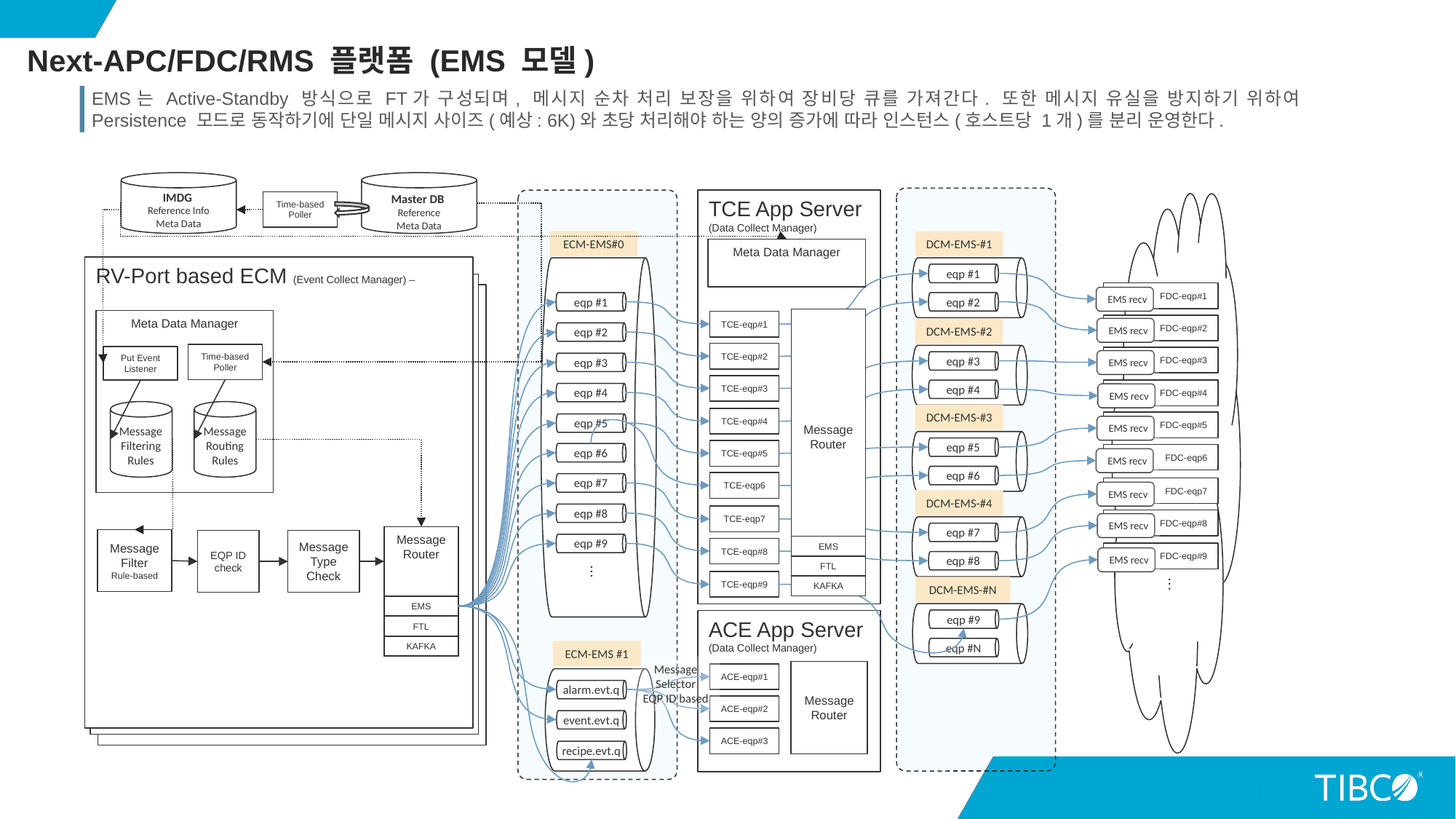

Next-APC/FDC/RMS 플랫폼 (EMS 모델)
EMS는 Active-Standby 방식으로 FT가 구성되며, 메시지 순차 처리 보장을 위하여 장비당 큐를 가져간다. 또한 메시지 유실을 방지하기 위하여 Persistence 모드로 동작하기에 단일 메시지 사이즈(예상: 6K)와 초당 처리해야 하는 양의 증가에 따라 인스턴스(호스트당 1개)를 분리 운영한다.

IMDG
Reference Info
Meta Data

TCE App Server
(Data Collect Manager)
Time-based Poller
Master DB
Reference
Meta Data

ECM-EMS#0

DCM-EMS-#1

eqp #1

eqp #2
Meta Data Manager
RV-Port based ECM (Event Collect Manager) –
RV-Port based ECM (Event Collect Manager) –
FDC-eqp#1
RV-Port based ECM (Event Collect Manager) –

EMS recv

eqp #1
Message
Router
EMS
FTL
KAFKA
Meta Data Manager
TCE-eqp#1
FDC-eqp#2

EMS recv

DCM-EMS-#2

eqp #3

eqp #4

eqp #2
TCE-eqp#2
Time-based Poller
Put Event
Listener
FDC-eqp#3

EMS recv

eqp #3
TCE-eqp#3

FDC-eqp#4

eqp #4

EMS recv

DCM-EMS-#3

eqp #5

eqp #6
TCE-eqp#4
FDC-eqp#5

eqp #5

EMS recv
Message
Filtering
Rules
Message
Routing
Rules
TCE-eqp#5

eqp #6
FDC-eqp6

EMS recv
TCE-eqp6

eqp #7
FDC-eqp7

EMS recv

DCM-EMS-#4

eqp #7

eqp #8

eqp #8
TCE-eqp7
FDC-eqp#8

EMS recv
Message
Router
Message Filter
Rule-based
EQP ID check
Message
Type Check

eqp #9
TCE-eqp#8
FDC-eqp#9

EMS recv
.
.
.
TCE-eqp#9
.
.
.

DCM-EMS-#N

eqp #9

eqp #N
EMS
ACE App Server
(Data Collect Manager)
FTL
KAFKA
ECM-EMS #1
Message
Selector
EQP ID based
Message
Router
ACE-eqp#1

alarm.evt.q
ACE-eqp#2

event.evt.q
ACE-eqp#3

recipe.evt.q